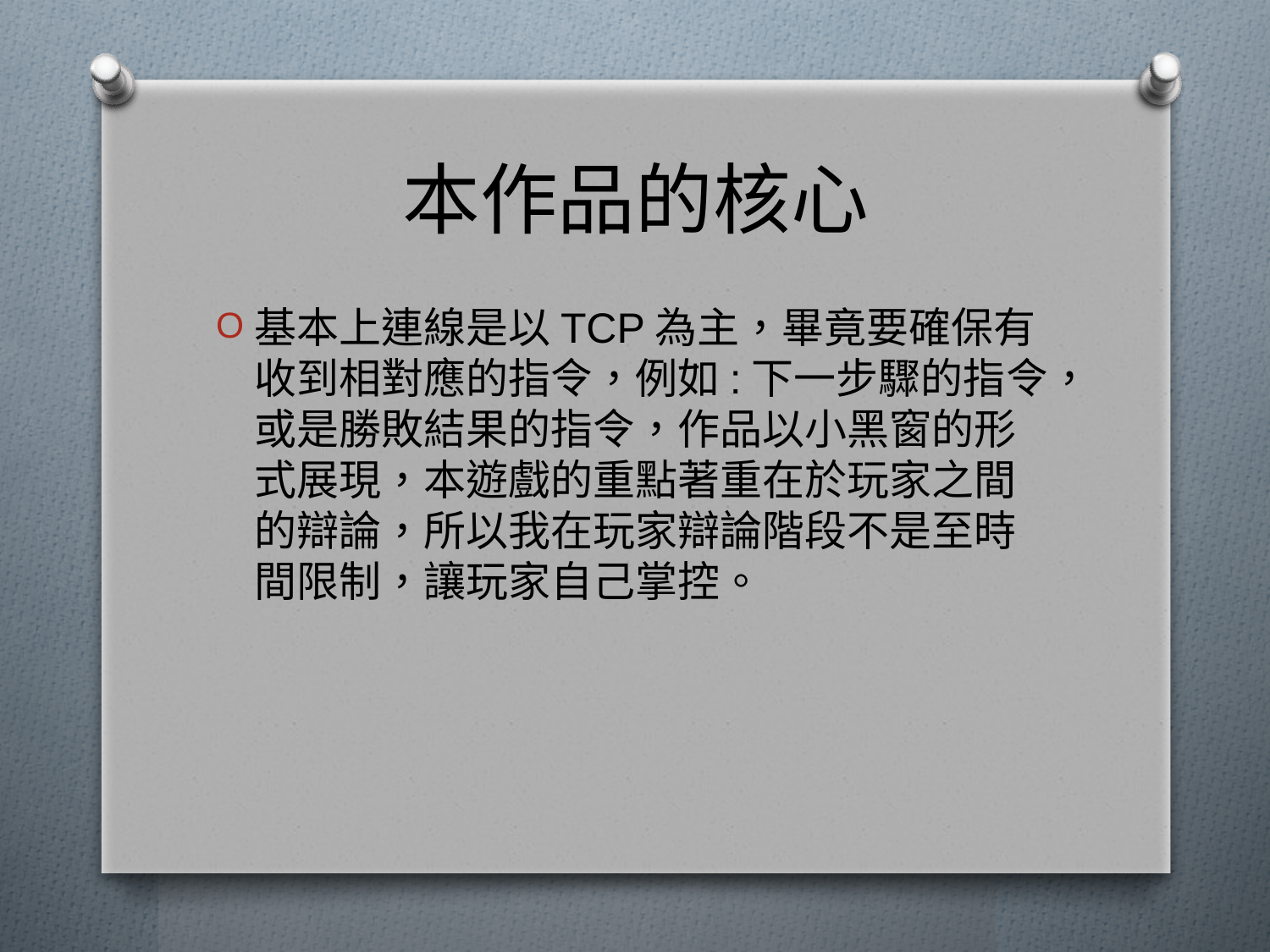

# 本作品的核心
基本上連線是以TCP為主，畢竟要確保有收到相對應的指令，例如:下一步驟的指令，或是勝敗結果的指令，作品以小黑窗的形式展現，本遊戲的重點著重在於玩家之間的辯論，所以我在玩家辯論階段不是至時間限制，讓玩家自己掌控。